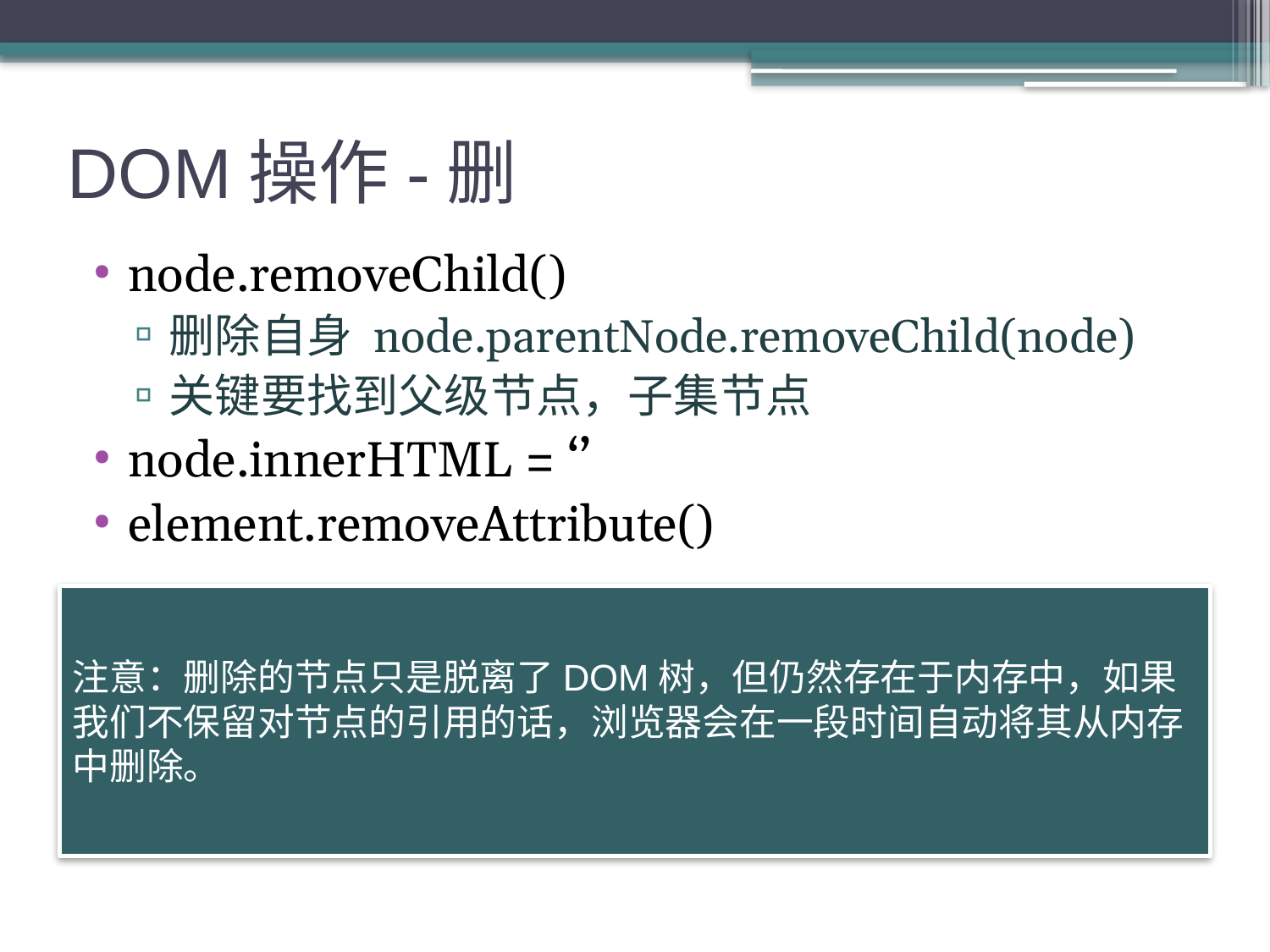

# DOM操作-删
node.removeChild()
删除自身 node.parentNode.removeChild(node)
关键要找到父级节点，子集节点
node.innerHTML = ‘’
element.removeAttribute()
注意：删除的节点只是脱离了DOM树，但仍然存在于内存中，如果我们不保留对节点的引用的话，浏览器会在一段时间自动将其从内存中删除。